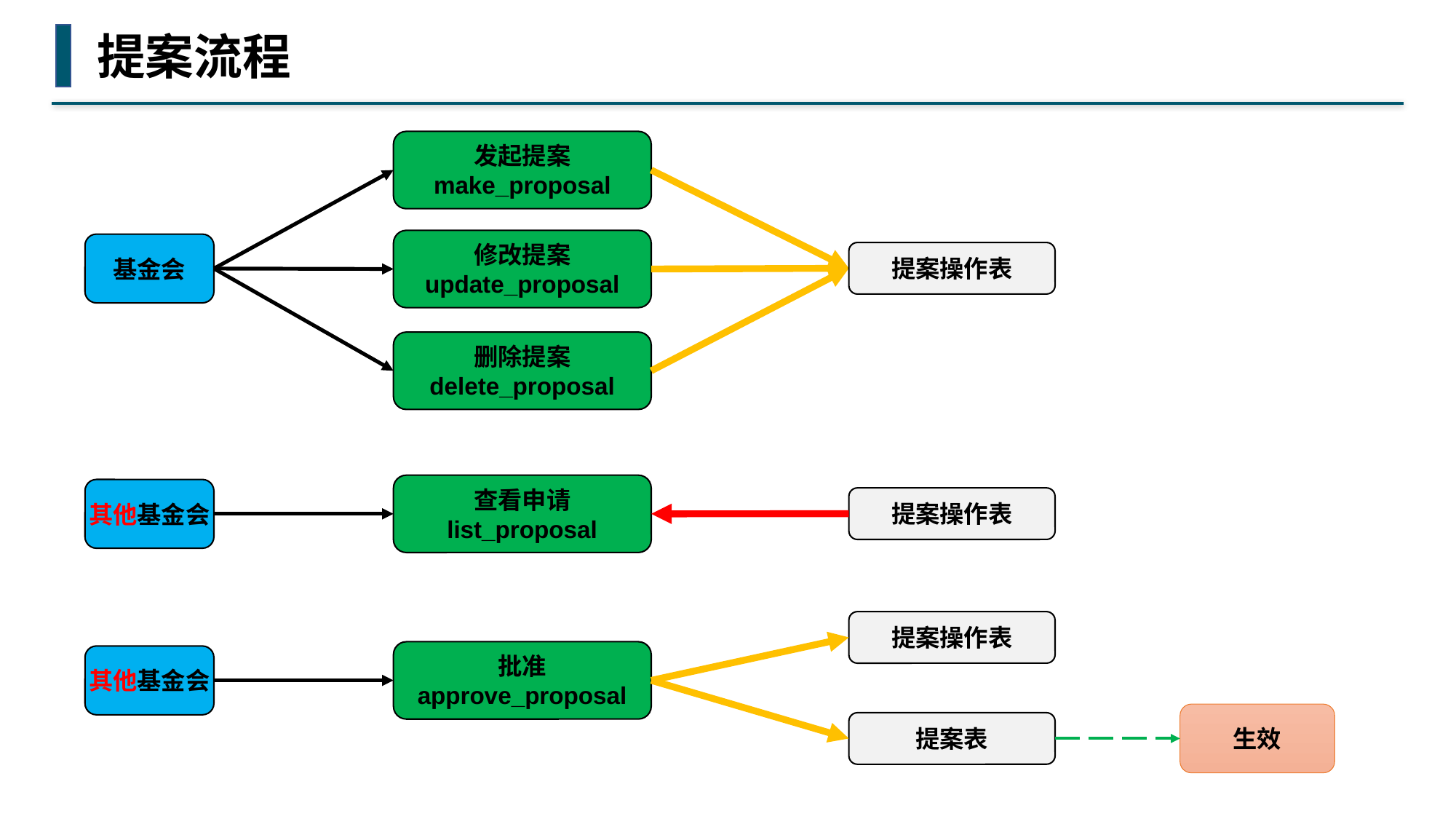

提案流程

发起提案
make_proposal
修改提案
update_proposal
基金会
提案操作表
删除提案
delete_proposal
查看申请
list_proposal
其他基金会
提案操作表
提案操作表
批准
approve_proposal
其他基金会
生效
提案表